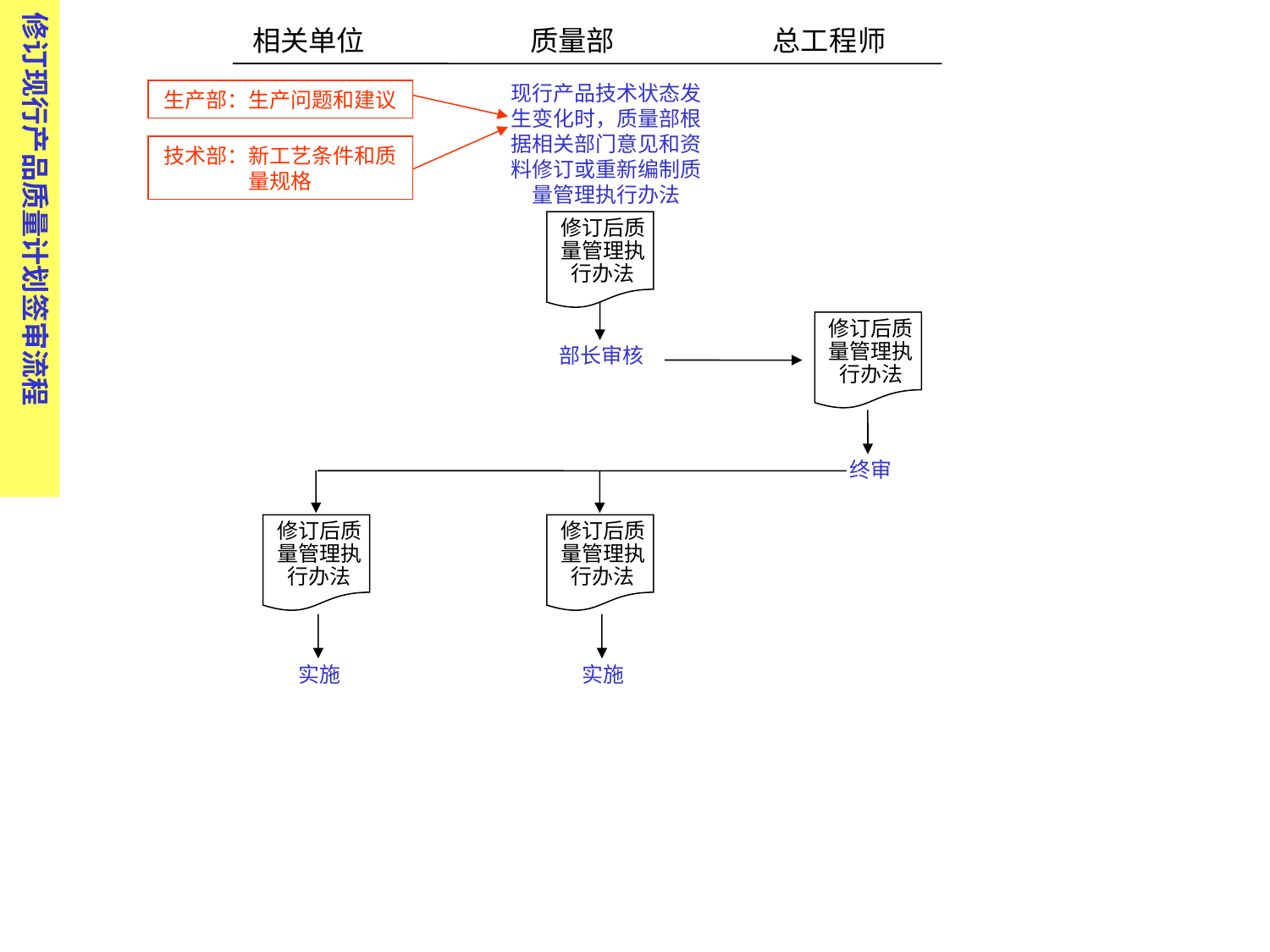

修订现行产品质量计划签审流程
相关单位                          质量部                         总工程师

现行产品技术状态发生变化时，质量部根据相关部门意见和资料修订或重新编制质量管理执行办法
生产部：生产问题和建议

技术部：新工艺条件和质量规格
修订后质量管理执行办法

修订后质量管理执行办法

部长审核

终审

修订后质量管理执行办法
修订后质量管理执行办法

实施
实施
58